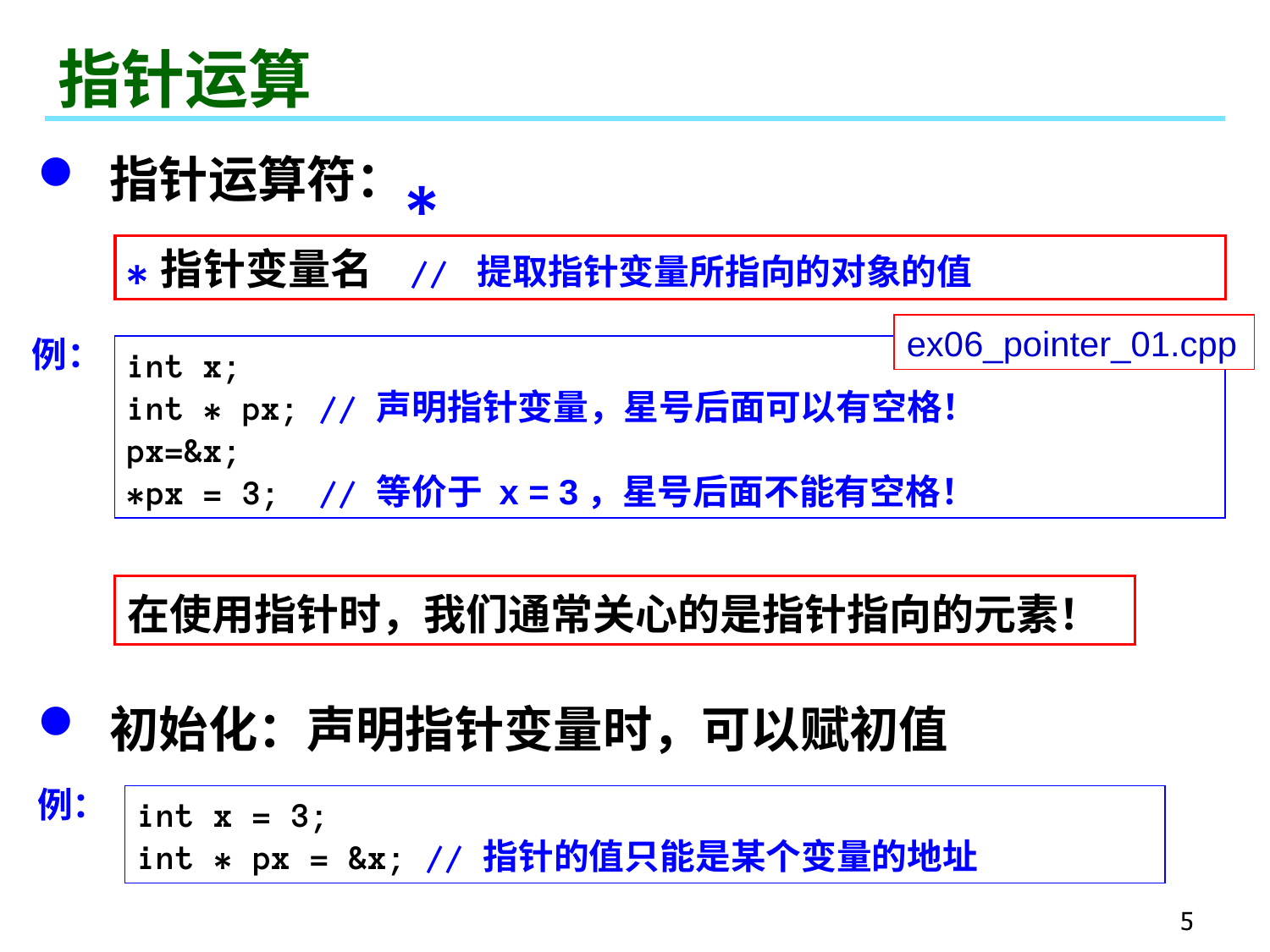

# 指针运算
 指针运算符：
*
*指针变量名   // 提取指针变量所指向的对象的值
ex06_pointer_01.cpp
例：
int x;
int * px; // 声明指针变量，星号后面可以有空格！
px=&x;
*px = 3;  // 等价于 x = 3，星号后面不能有空格！
在使用指针时，我们通常关心的是指针指向的元素！
 初始化：声明指针变量时，可以赋初值
例：
int x = 3;
int * px = &x; // 指针的值只能是某个变量的地址
5